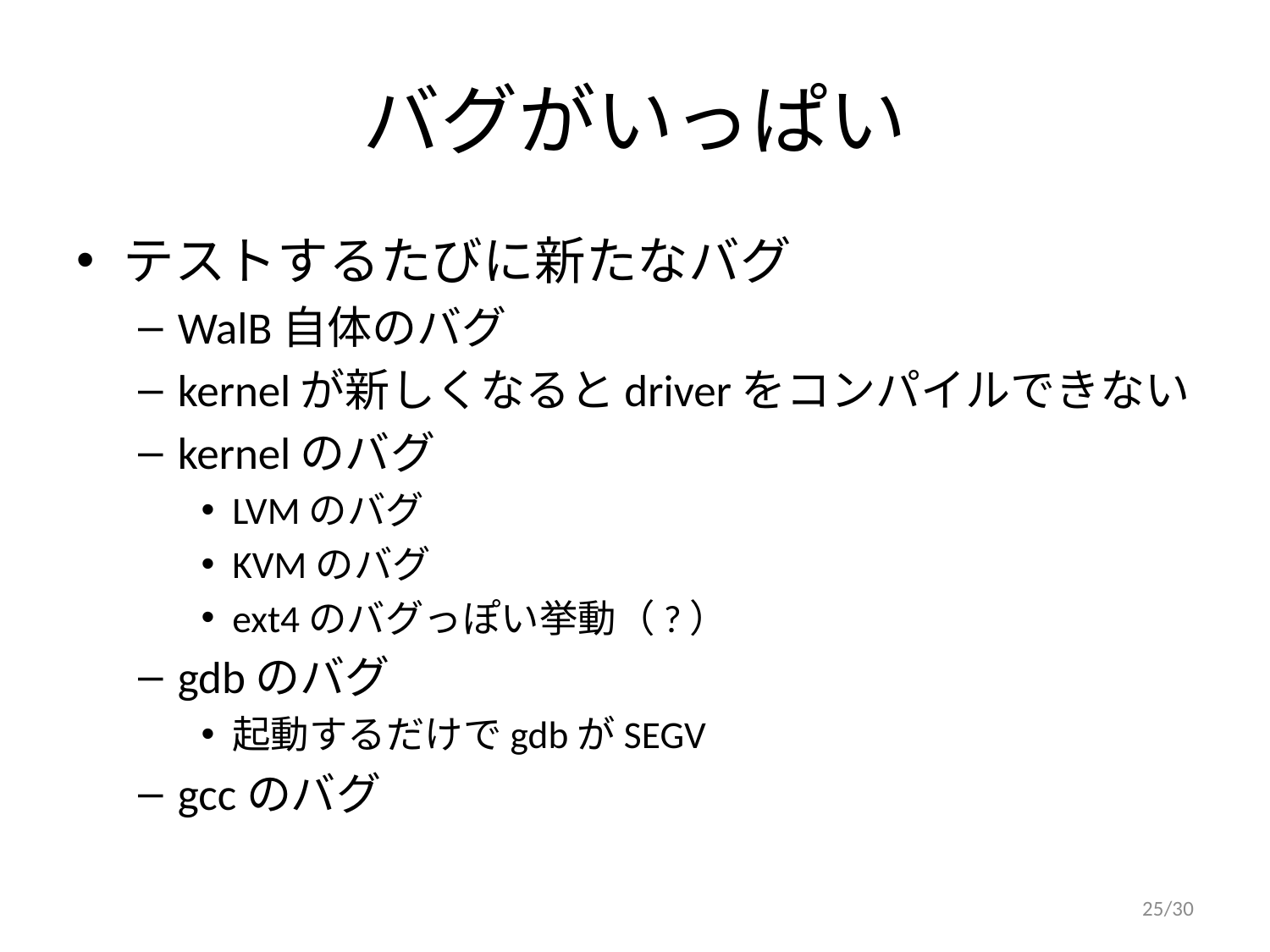

# バグがいっぱい
テストするたびに新たなバグ
WalB自体のバグ
kernelが新しくなるとdriverをコンパイルできない
kernelのバグ
LVMのバグ
KVMのバグ
ext4のバグっぽい挙動（?）
gdbのバグ
起動するだけでgdbがSEGV
gccのバグ
25/30